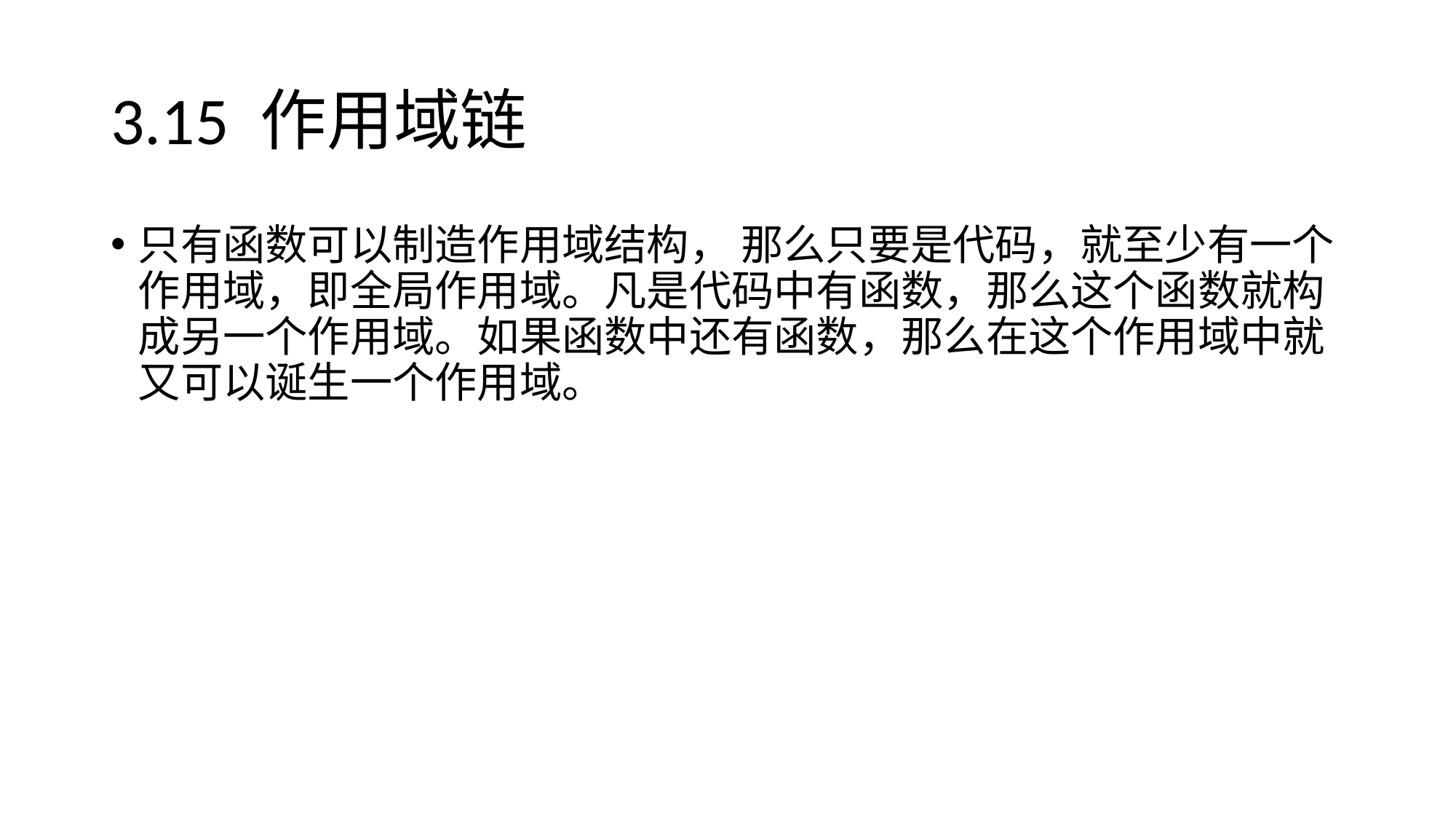

# 3.15 作用域链
只有函数可以制造作用域结构， 那么只要是代码，就至少有一个作用域，即全局作用域。凡是代码中有函数，那么这个函数就构成另一个作用域。如果函数中还有函数，那么在这个作用域中就又可以诞生一个作用域。